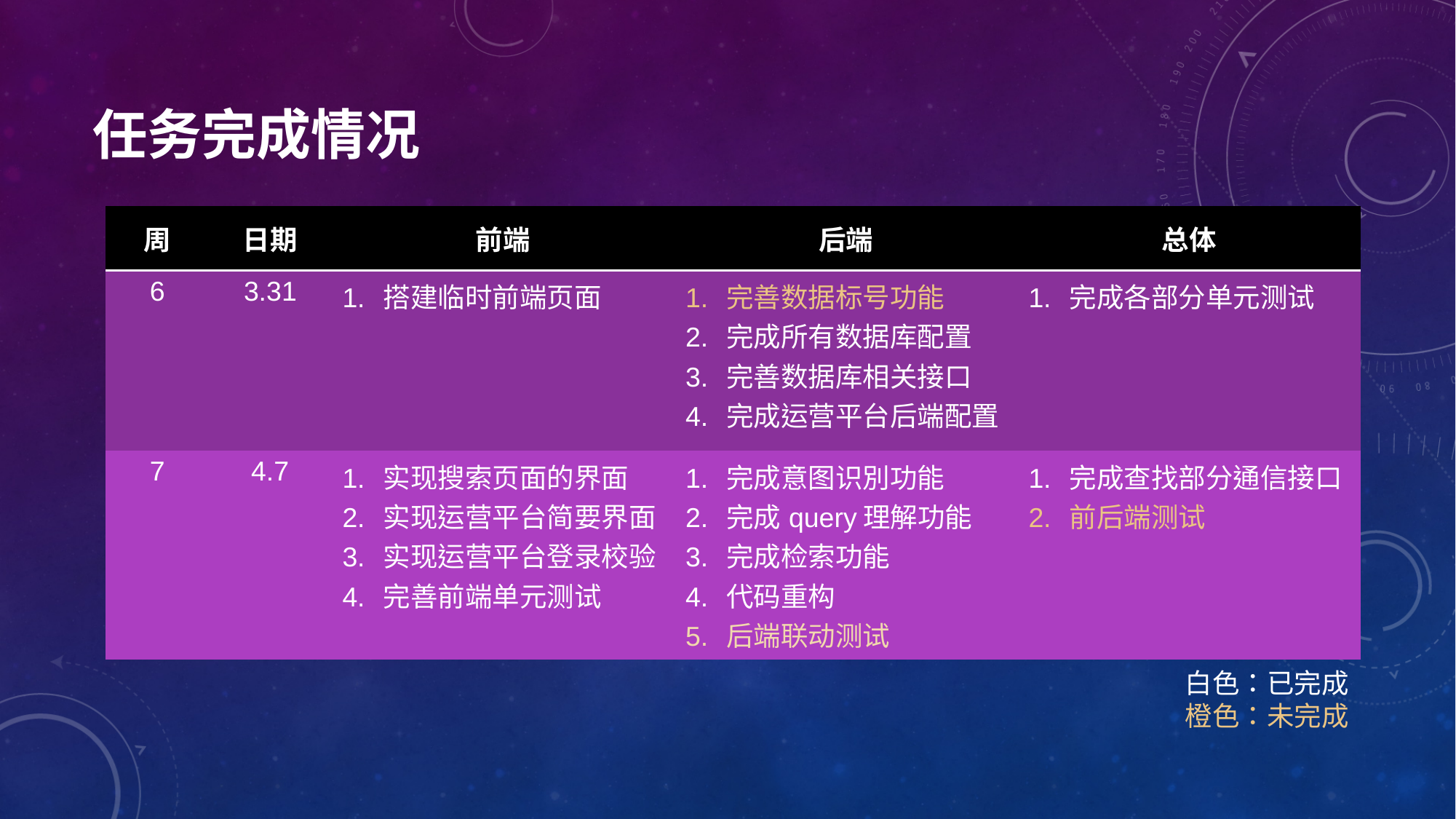

# 任务完成情况
| 周 | 日期 | 前端 | 后端 | 总体 |
| --- | --- | --- | --- | --- |
| 6 | 3.31 | 搭建临时前端页面 | 完善数据标号功能 完成所有数据库配置 完善数据库相关接口 完成运营平台后端配置 | 完成各部分单元测试 |
| 7 | 4.7 | 实现搜索页面的界面 实现运营平台简要界面 实现运营平台登录校验 完善前端单元测试 | 完成意图识別功能 完成query理解功能 完成检索功能 代码重构 后端联动测试 | 完成查找部分通信接口 前后端测试 |
白色：已完成
橙色：未完成